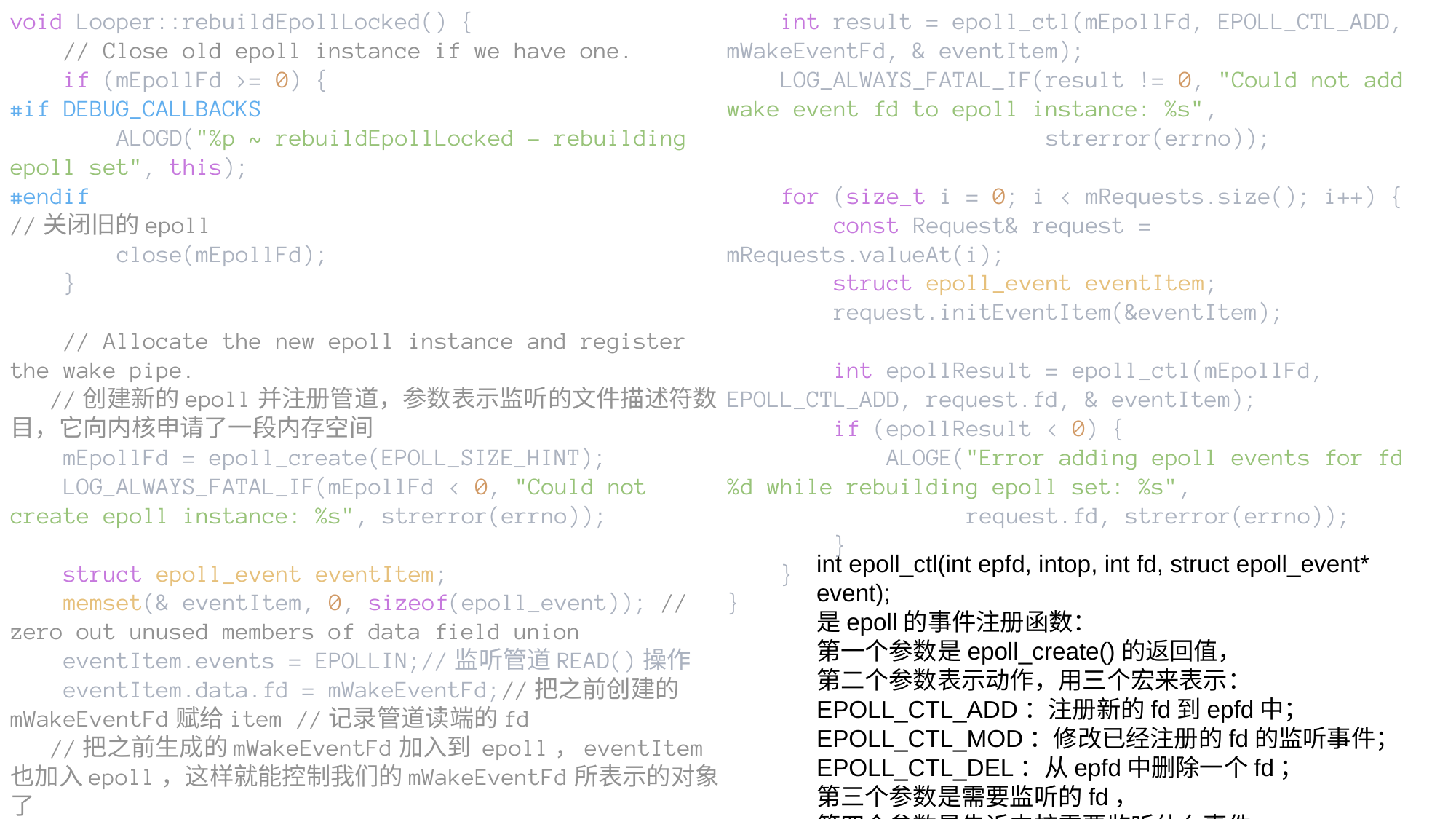

void Looper::rebuildEpollLocked() {
    // Close old epoll instance if we have one.
    if (mEpollFd >= 0) {
#if DEBUG_CALLBACKS
        ALOGD("%p ~ rebuildEpollLocked - rebuilding epoll set", this);
#endif
//关闭旧的epoll
        close(mEpollFd);
    }

    // Allocate the new epoll instance and register the wake pipe.
   //创建新的epoll并注册管道，参数表示监听的文件描述符数目，它向内核申请了一段内存空间
    mEpollFd = epoll_create(EPOLL_SIZE_HINT);
    LOG_ALWAYS_FATAL_IF(mEpollFd < 0, "Could not create epoll instance: %s", strerror(errno));

    struct epoll_event eventItem;
    memset(& eventItem, 0, sizeof(epoll_event)); // zero out unused members of data field union
    eventItem.events = EPOLLIN;//监听管道READ()操作
    eventItem.data.fd = mWakeEventFd;//把之前创建的mWakeEventFd赋给item //记录管道读端的fd
   //把之前生成的mWakeEventFd加入到 epoll，eventItem也加入epoll，这样就能控制我们的mWakeEventFd所表示的对象了
    int result = epoll_ctl(mEpollFd, EPOLL_CTL_ADD, mWakeEventFd, & eventItem);
    LOG_ALWAYS_FATAL_IF(result != 0, "Could not add wake event fd to epoll instance: %s",
                        strerror(errno));

    for (size_t i = 0; i < mRequests.size(); i++) {
        const Request& request = mRequests.valueAt(i);
        struct epoll_event eventItem;
        request.initEventItem(&eventItem);

        int epollResult = epoll_ctl(mEpollFd, EPOLL_CTL_ADD, request.fd, & eventItem);
        if (epollResult < 0) {
            ALOGE("Error adding epoll events for fd %d while rebuilding epoll set: %s",
                  request.fd, strerror(errno));
        }
    }
}
int epoll_ctl(int epfd, intop, int fd, struct epoll_event* event);
是epoll的事件注册函数：
第一个参数是epoll_create()的返回值，
第二个参数表示动作，用三个宏来表示：
EPOLL_CTL_ADD：注册新的fd到epfd中；
EPOLL_CTL_MOD：修改已经注册的fd的监听事件；
EPOLL_CTL_DEL：从epfd中删除一个fd；
第三个参数是需要监听的fd，
第四个参数是告诉内核需要监听什么事件